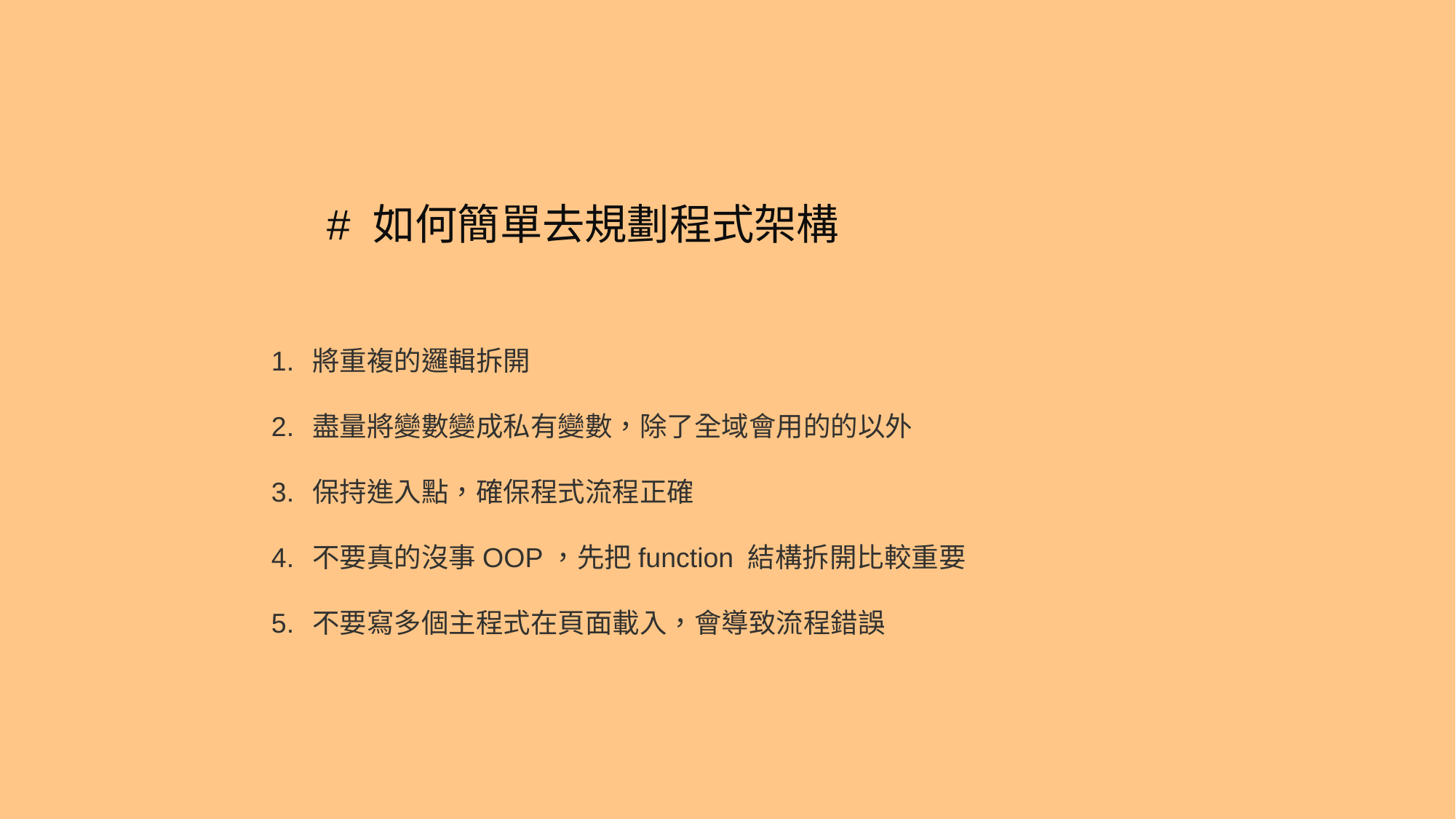

# 如何簡單去規劃程式架構
將重複的邏輯拆開
盡量將變數變成私有變數，除了全域會用的的以外
保持進入點，確保程式流程正確
不要真的沒事OOP，先把function 結構拆開比較重要
不要寫多個主程式在頁面載入，會導致流程錯誤